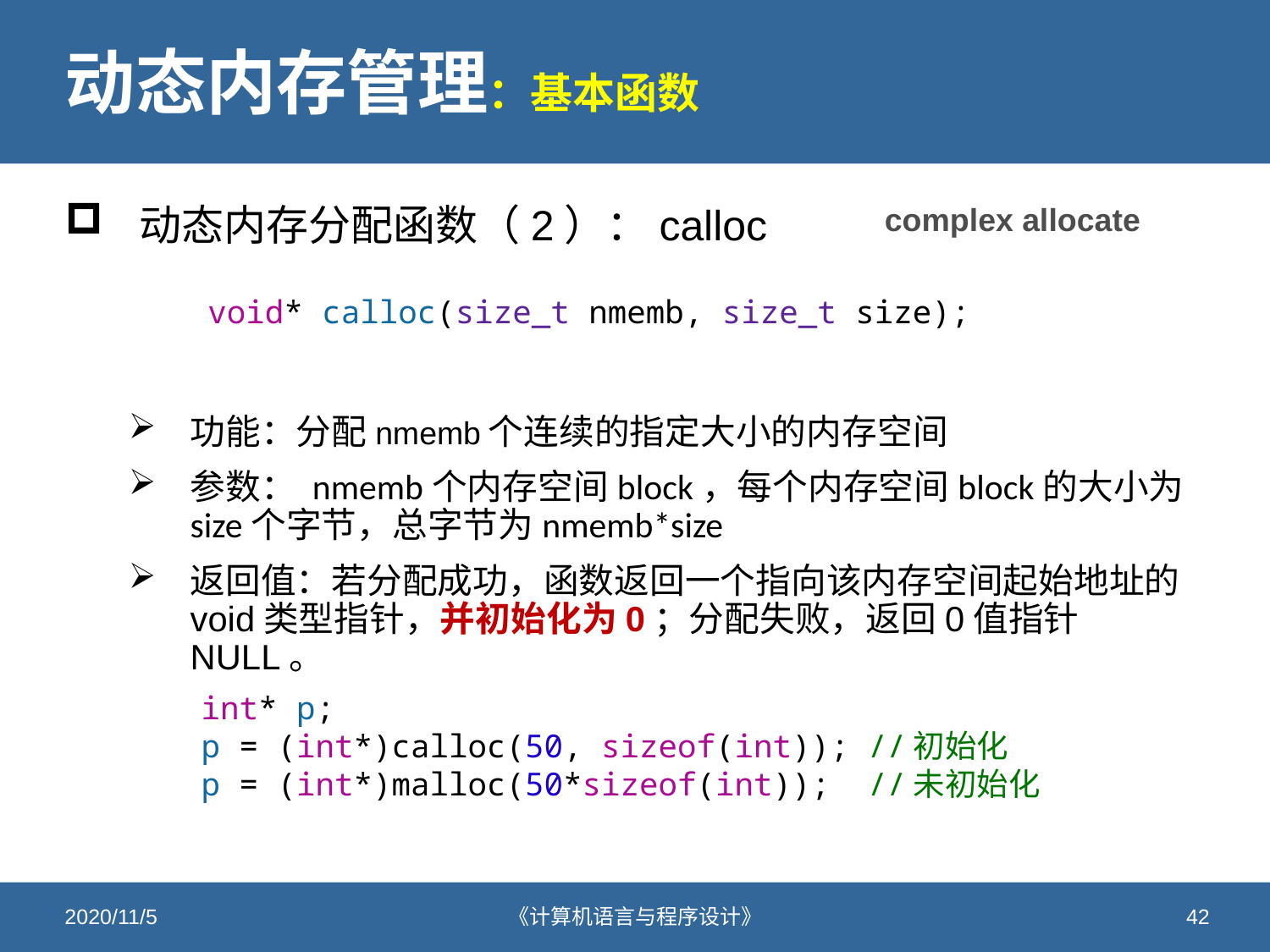

# 动态内存管理：基本函数
动态内存分配函数（2）：calloc

功能：分配nmemb个连续的指定大小的内存空间
参数： nmemb个内存空间block，每个内存空间block的大小为size个字节，总字节为nmemb*size
返回值：若分配成功，函数返回一个指向该内存空间起始地址的void类型指针，并初始化为0；分配失败，返回0值指针NULL。

complex allocate
void* calloc(size_t nmemb, size_t size);
int* p;
p = (int*)calloc(50, sizeof(int)); //初始化
p = (int*)malloc(50*sizeof(int));  //未初始化
2020/11/5
《计算机语言与程序设计》
42